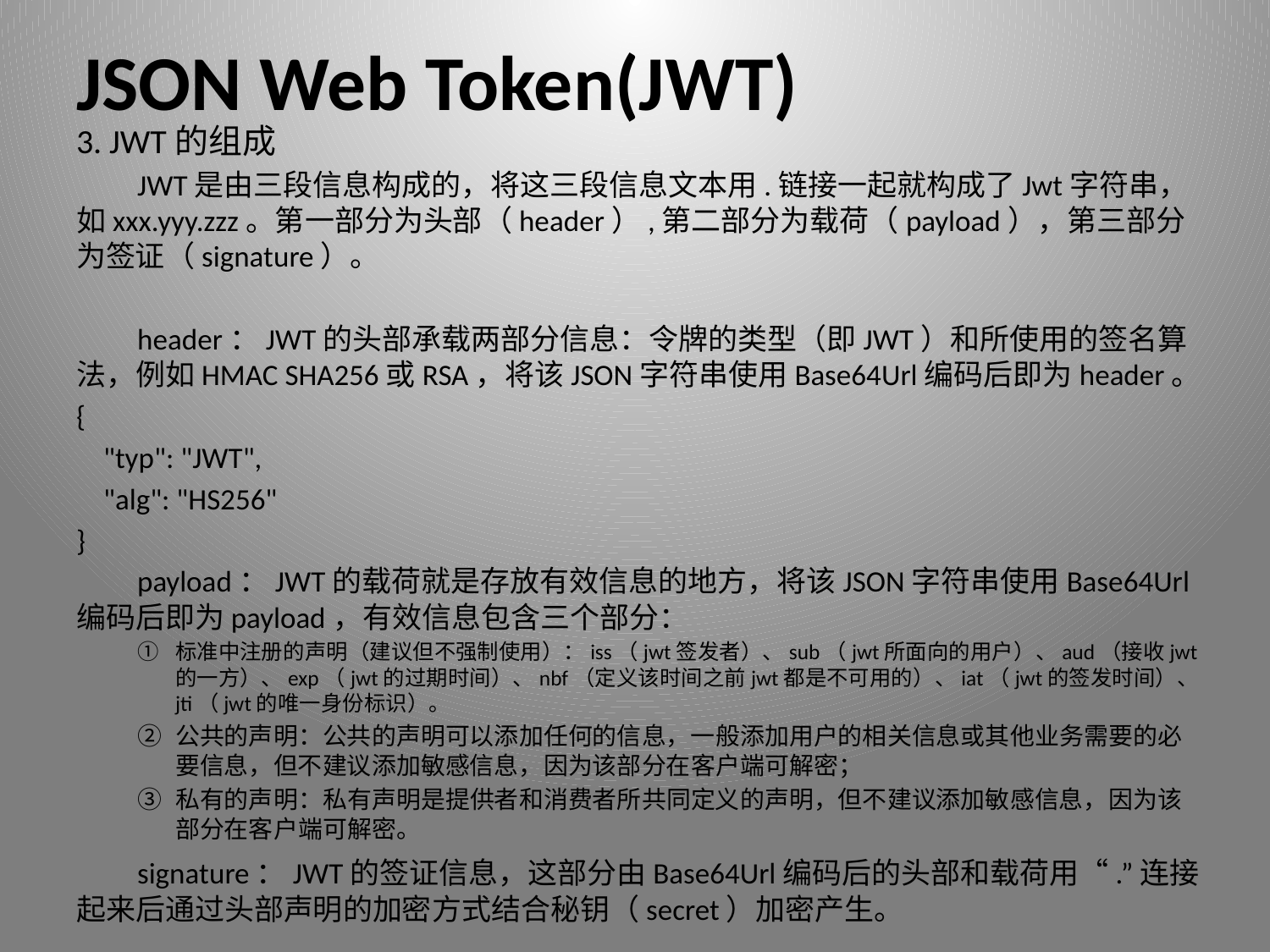

# JSON Web Token(JWT)
3. JWT的组成
         JWT是由三段信息构成的，将这三段信息文本用.链接一起就构成了Jwt字符串，如xxx.yyy.zzz。第一部分为头部（header）,第二部分为载荷（payload），第三部分为签证（signature）。

         header：JWT的头部承载两部分信息：令牌的类型（即JWT）和所使用的签名算法，例如HMAC SHA256或RSA，将该JSON字符串使用Base64Url编码后即为header。
{
    "typ": "JWT",
    "alg": "HS256"
}
         payload：JWT的载荷就是存放有效信息的地方，将该JSON字符串使用Base64Url编码后即为payload，有效信息包含三个部分：
标准中注册的声明（建议但不强制使用）：iss（jwt签发者）、sub（jwt所面向的用户）、aud（接收jwt的一方）、exp（jwt的过期时间）、nbf（定义该时间之前jwt都是不可用的）、iat（jwt的签发时间）、jti（jwt的唯一身份标识）。
公共的声明：公共的声明可以添加任何的信息，一般添加用户的相关信息或其他业务需要的必要信息，但不建议添加敏感信息，因为该部分在客户端可解密；
私有的声明：私有声明是提供者和消费者所共同定义的声明，但不建议添加敏感信息，因为该部分在客户端可解密。
        signature：JWT的签证信息，这部分由Base64Url编码后的头部和载荷用“.”连接起来后通过头部声明的加密方式结合秘钥（secret）加密产生。